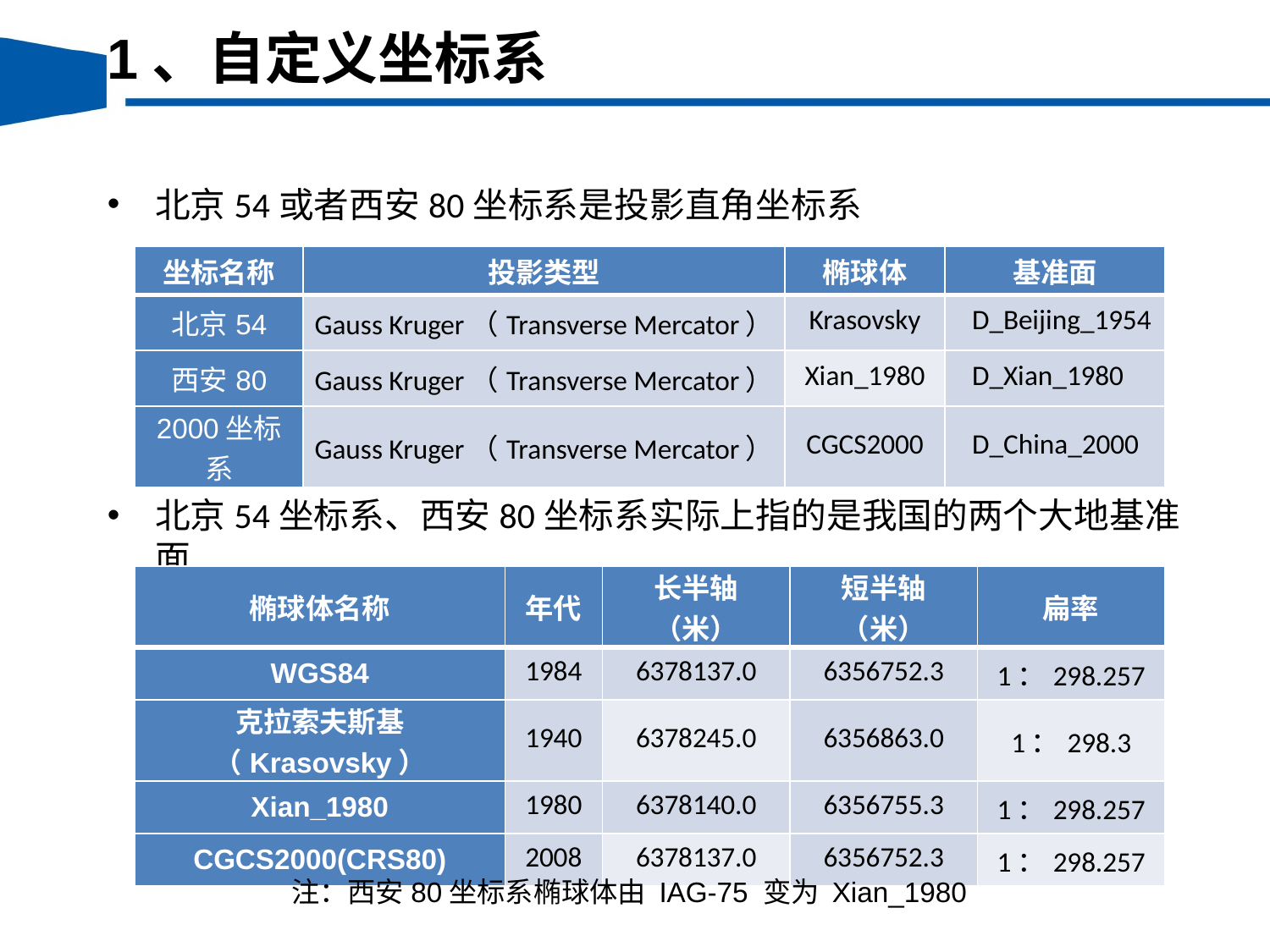

1、自定义坐标系
北京54或者西安80坐标系是投影直角坐标系

北京54坐标系、西安80坐标系实际上指的是我国的两个大地基准面

| 坐标名称 | 投影类型 | 椭球体 | 基准面 |
| --- | --- | --- | --- |
| 北京54 | Gauss Kruger（Transverse Mercator） | Krasovsky | D\_Beijing\_1954 |
| 西安80 | Gauss Kruger（Transverse Mercator） | Xian\_1980 | D\_Xian\_1980 |
| 2000坐标系 | Gauss Kruger（Transverse Mercator） | CGCS2000 | D\_China\_2000 |
| 椭球体名称 | 年代 | 长半轴（米） | 短半轴（米） | 扁率 |
| --- | --- | --- | --- | --- |
| WGS84 | 1984 | 6378137.0 | 6356752.3 | 1：298.257 |
| 克拉索夫斯基（Krasovsky） | 1940 | 6378245.0 | 6356863.0 | 1：298.3 |
| Xian\_1980 | 1980 | 6378140.0 | 6356755.3 | 1：298.257 |
| CGCS2000(CRS80) | 2008 | 6378137.0 | 6356752.3 | 1：298.257 |
注：西安80坐标系椭球体由 IAG-75 变为 Xian_1980